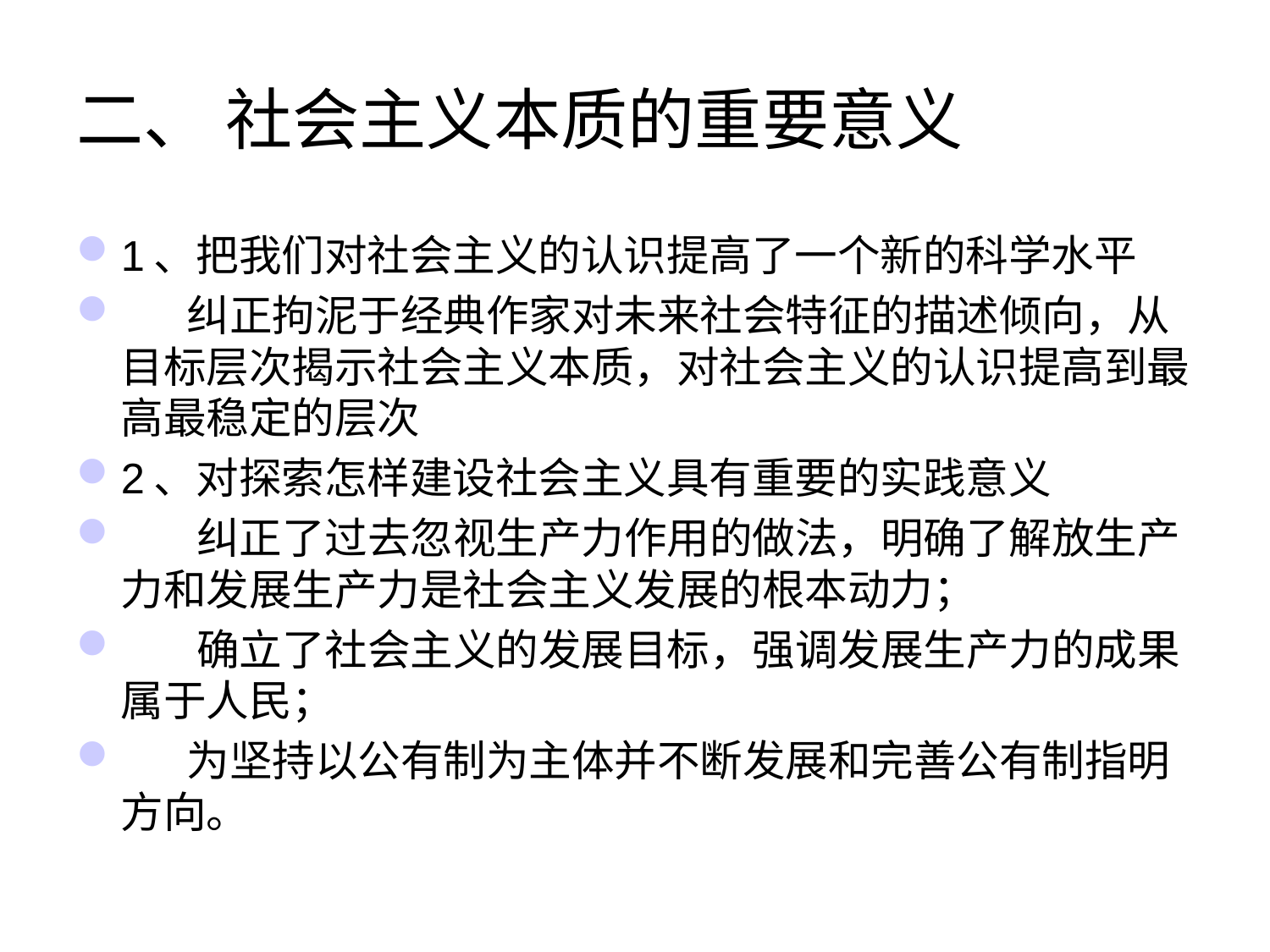

# 二、 社会主义本质的重要意义
1、把我们对社会主义的认识提高了一个新的科学水平
      纠正拘泥于经典作家对未来社会特征的描述倾向，从目标层次揭示社会主义本质，对社会主义的认识提高到最高最稳定的层次
2、对探索怎样建设社会主义具有重要的实践意义
       纠正了过去忽视生产力作用的做法，明确了解放生产力和发展生产力是社会主义发展的根本动力；
       确立了社会主义的发展目标，强调发展生产力的成果属于人民；
      为坚持以公有制为主体并不断发展和完善公有制指明方向。